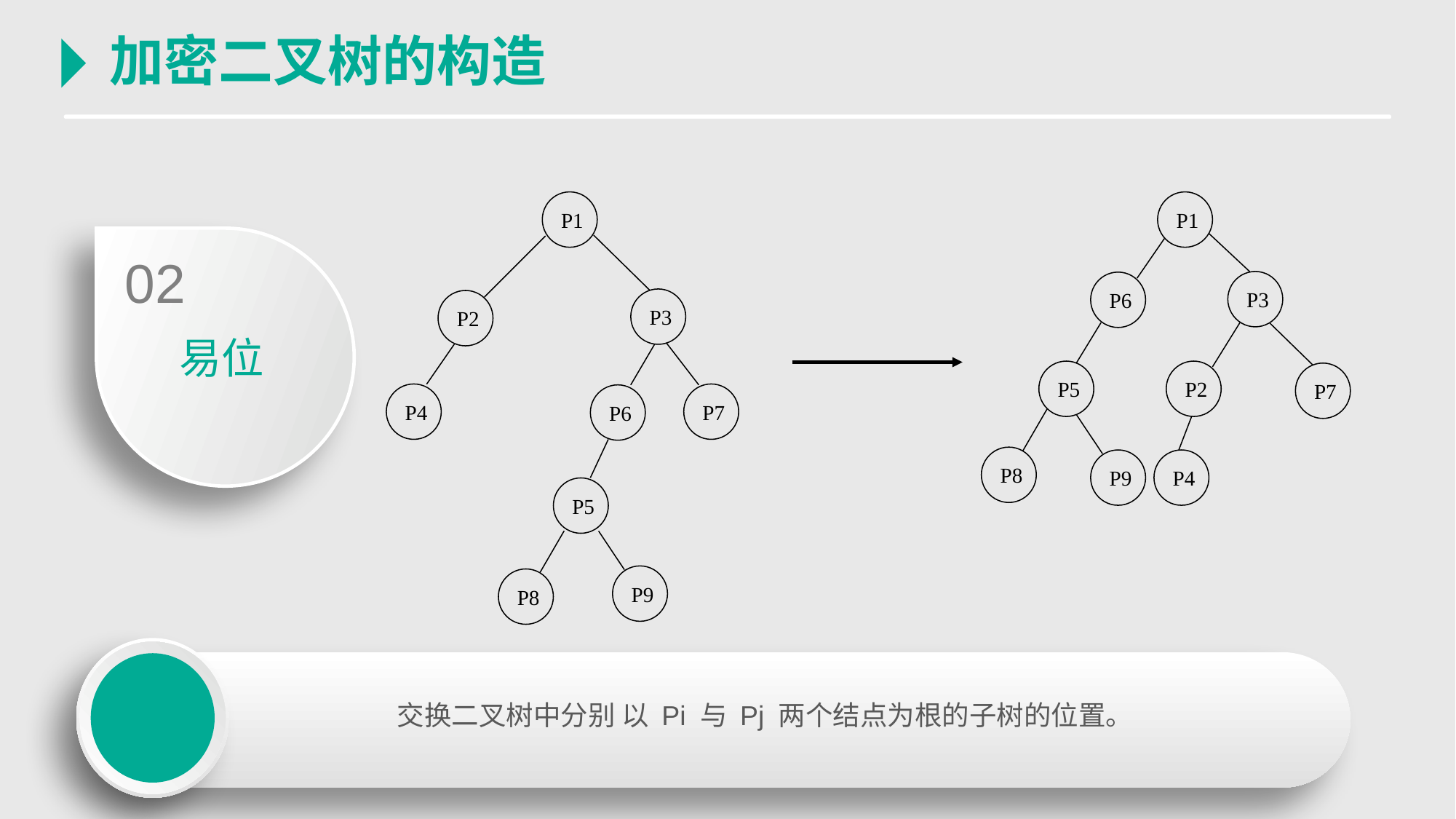

加密二叉树的构造

P1
P1

02
易位
P3
P6
P3
P2

P5
P2
P7
P4
P7
P6

P8
P9
P4
P5

P9
P8

交换二叉树中分别 以 Pi 与 Pj 两个结点为根的子树的位置。